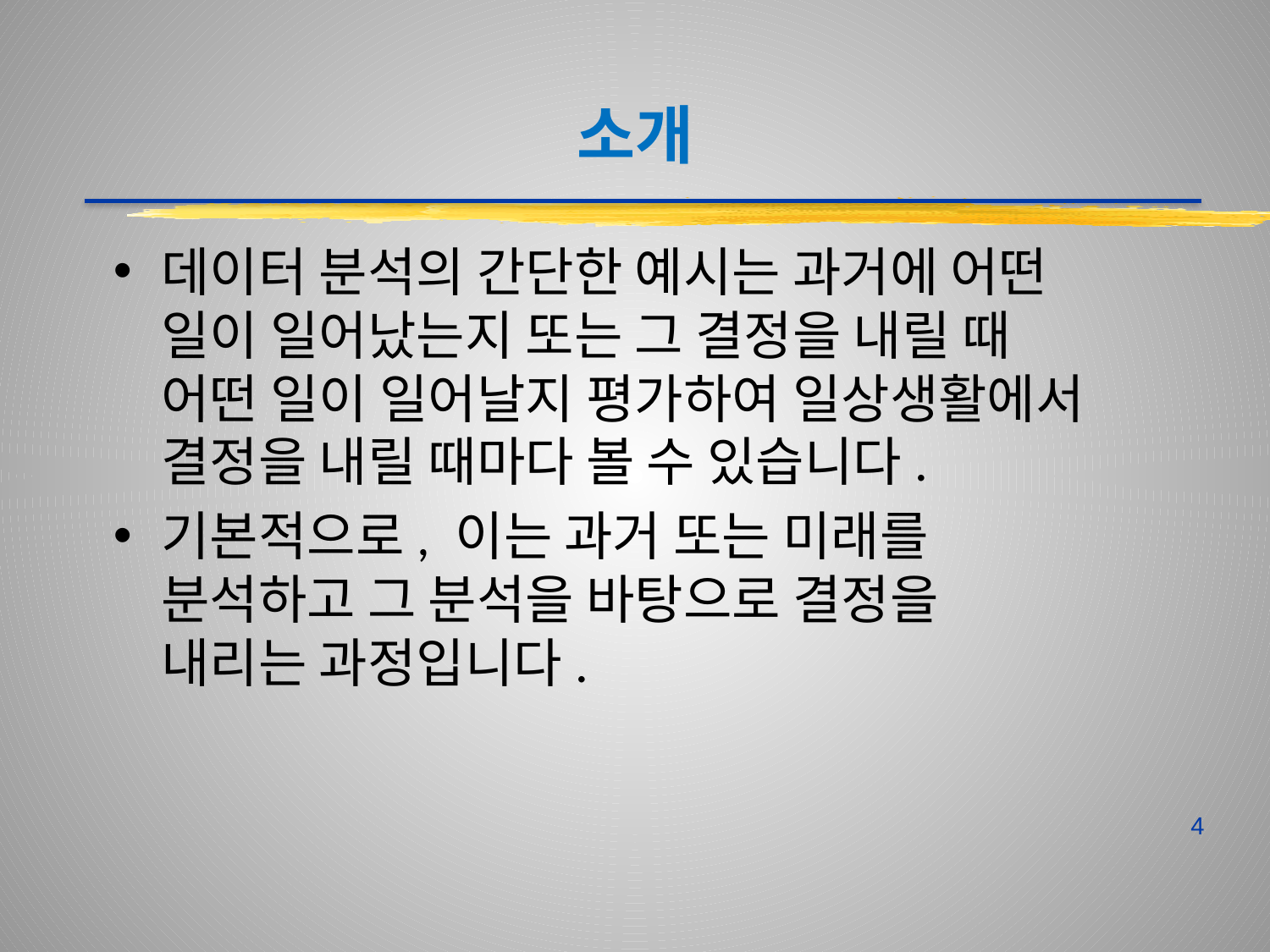

소개
데이터 분석의 간단한 예시는 과거에 어떤 일이 일어났는지 또는 그 결정을 내릴 때 어떤 일이 일어날지 평가하여 일상생활에서 결정을 내릴 때마다 볼 수 있습니다.
기본적으로, 이는 과거 또는 미래를 분석하고 그 분석을 바탕으로 결정을 내리는 과정입니다.
4